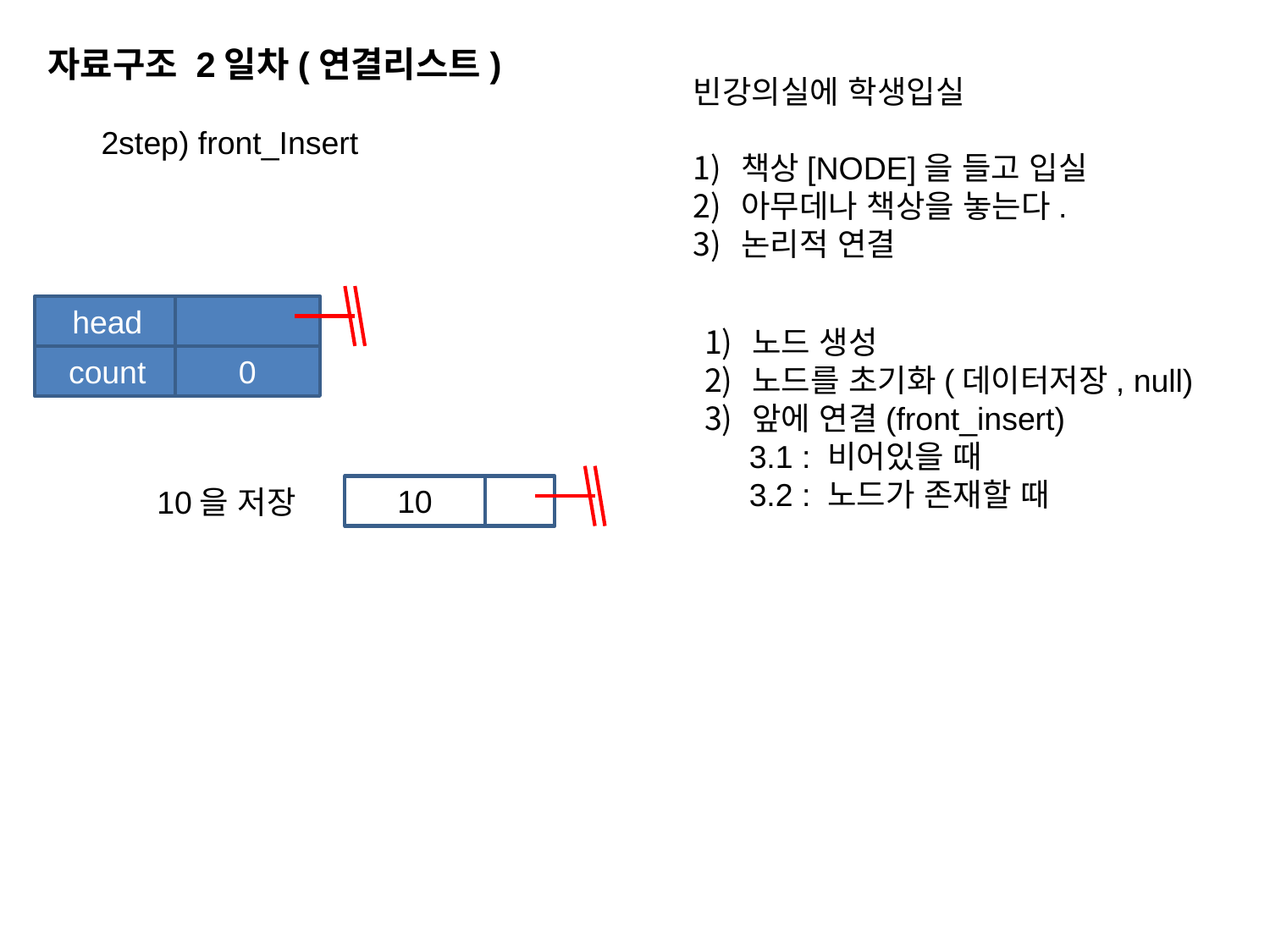

자료구조 2일차(연결리스트)
빈강의실에 학생입실

책상[NODE]을 들고 입실
아무데나 책상을 놓는다.
논리적 연결
2step) front_Insert
head

노드 생성
노드를 초기화(데이터저장, null)
앞에 연결(front_insert)
     3.1 : 비어있을 때
     3.2 : 노드가 존재할 때
count
0
10을 저장
10